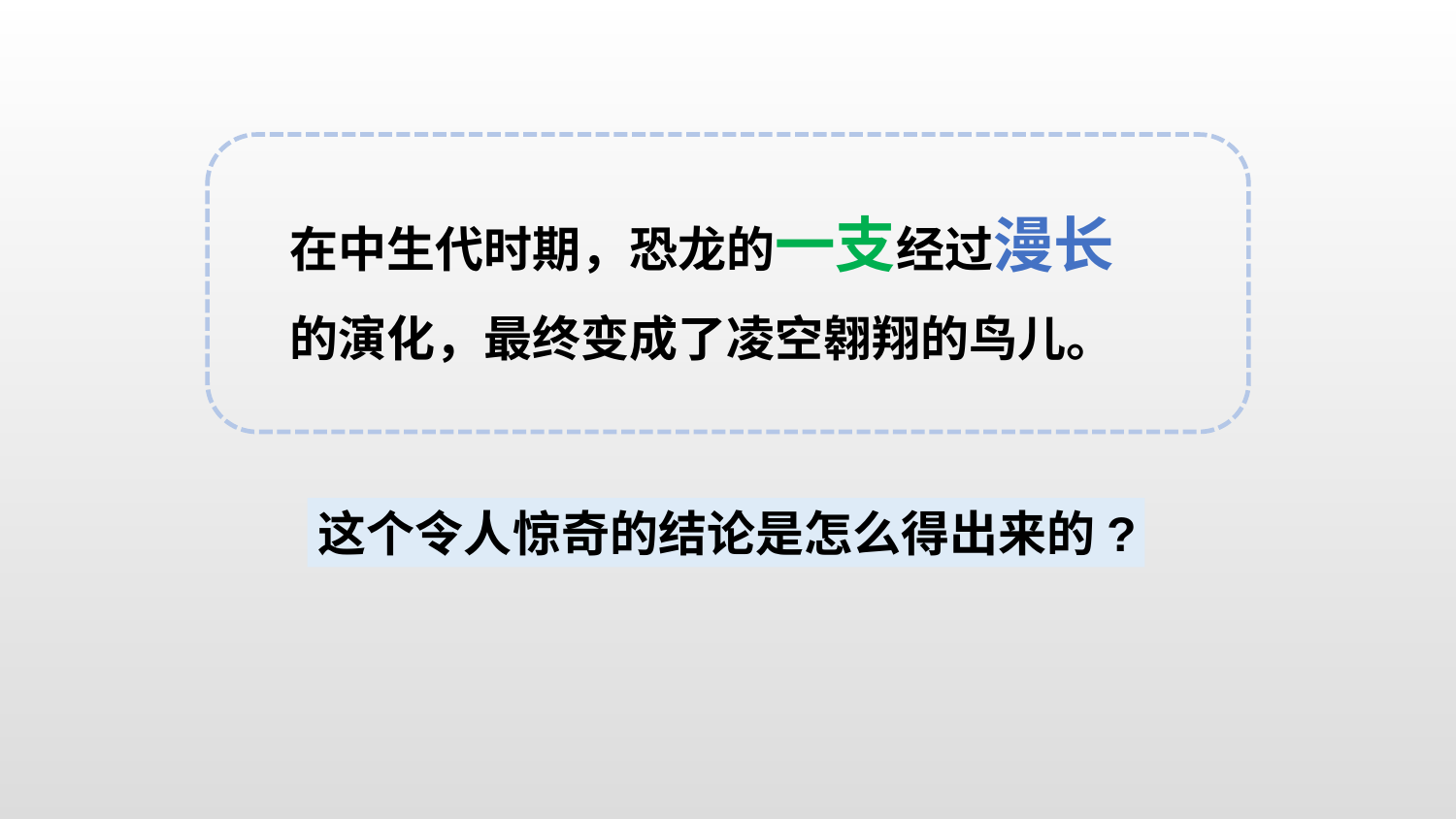

在中生代时期，恐龙的一支经过漫长的演化，最终变成了凌空翱翔的鸟儿。
这个令人惊奇的结论是怎么得出来的?